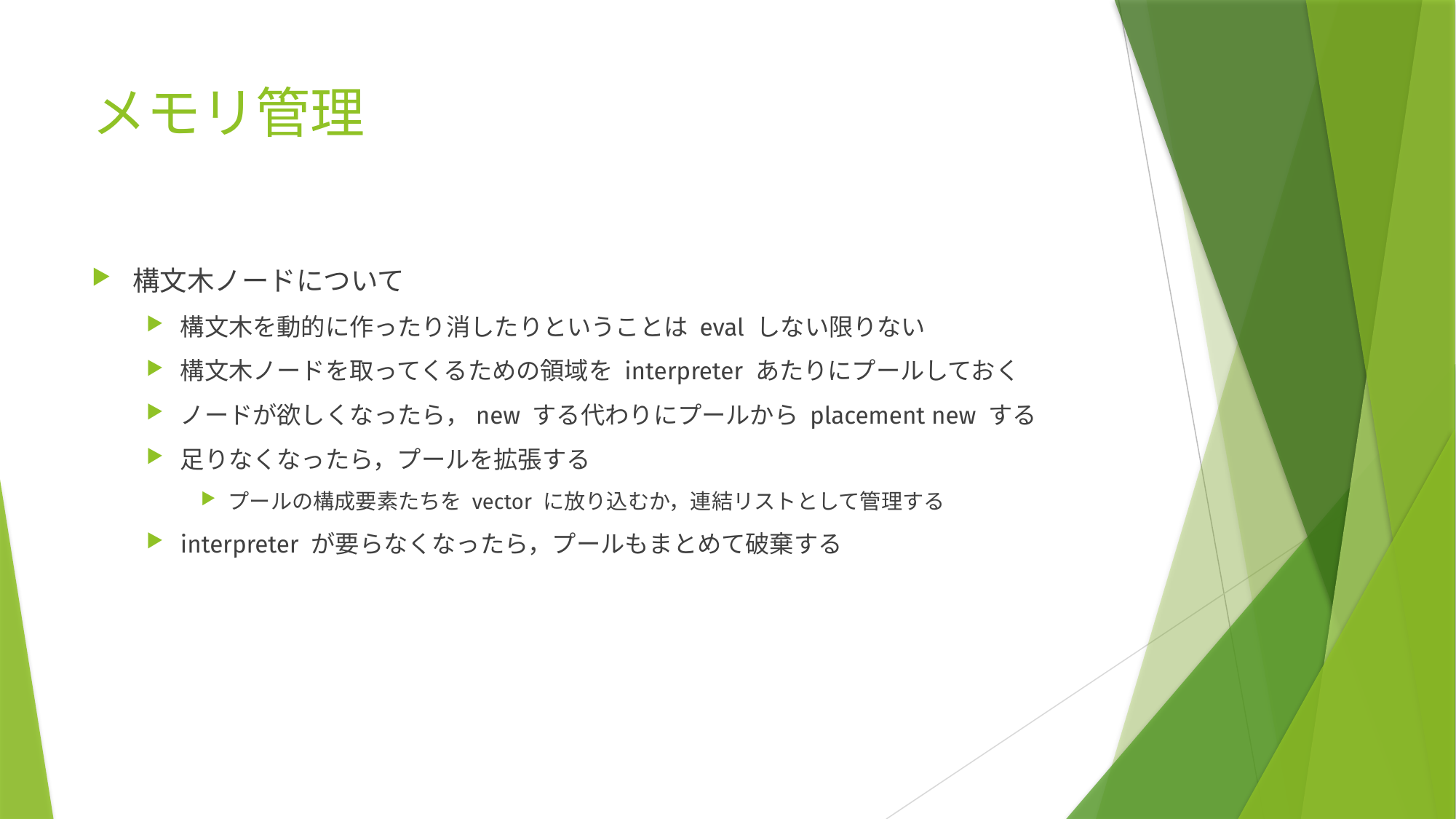

# メモリ管理
構文木ノードについて
構文木を動的に作ったり消したりということは eval しない限りない
構文木ノードを取ってくるための領域を interpreter あたりにプールしておく
ノードが欲しくなったら，new する代わりにプールから placement new する
足りなくなったら，プールを拡張する
プールの構成要素たちを vector に放り込むか，連結リストとして管理する
interpreter が要らなくなったら，プールもまとめて破棄する